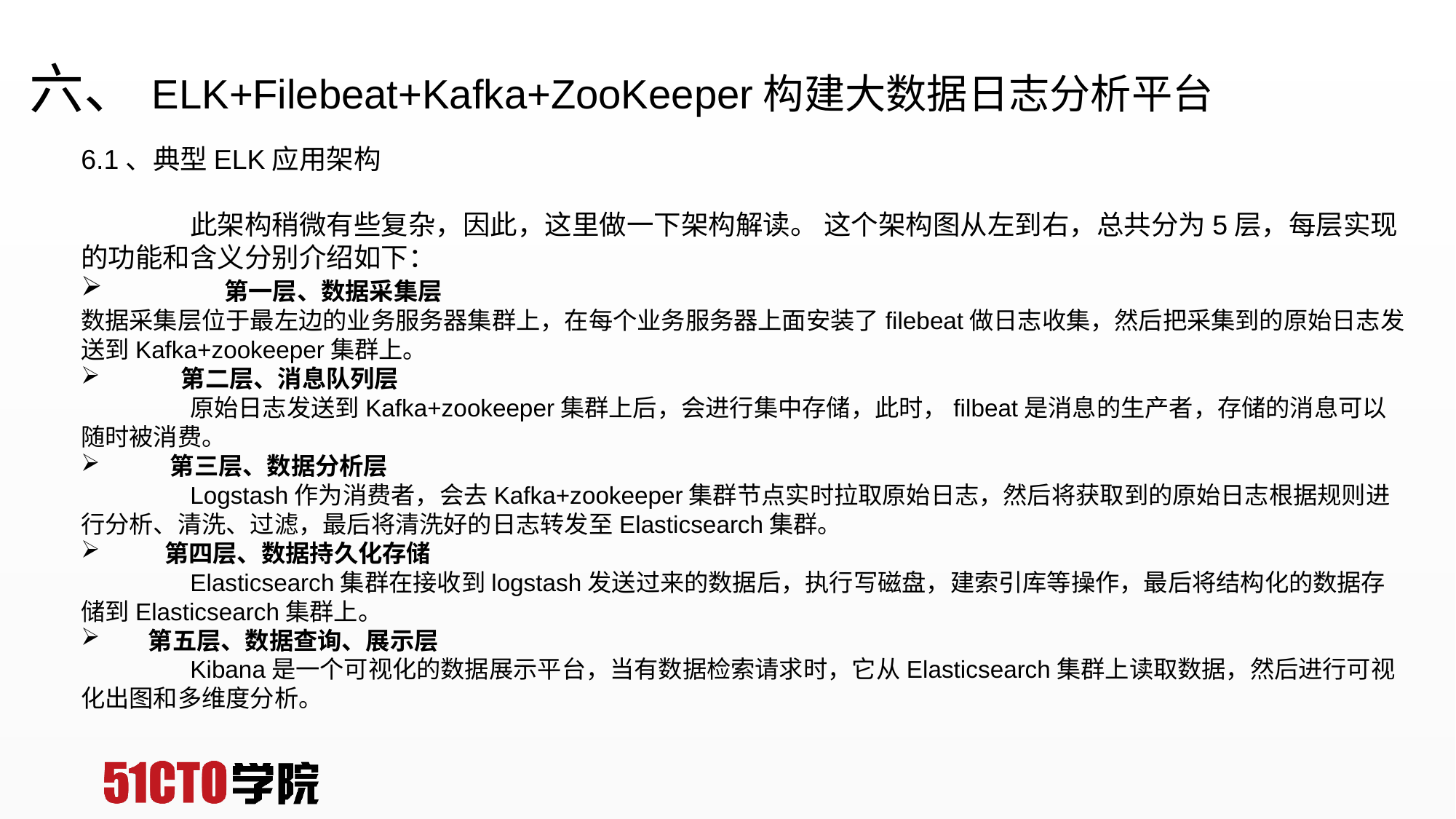

# 六、ELK+Filebeat+Kafka+ZooKeeper构建大数据日志分析平台
6.1、典型ELK应用架构

	此架构稍微有些复杂，因此，这里做一下架构解读。 这个架构图从左到右，总共分为5层，每层实现的功能和含义分别介绍如下：
	第一层、数据采集层
数据采集层位于最左边的业务服务器集群上，在每个业务服务器上面安装了filebeat做日志收集，然后把采集到的原始日志发送到Kafka+zookeeper集群上。
           第二层、消息队列层
	原始日志发送到Kafka+zookeeper集群上后，会进行集中存储，此时，filbeat是消息的生产者，存储的消息可以随时被消费。
         第三层、数据分析层
	Logstash作为消费者，会去Kafka+zookeeper集群节点实时拉取原始日志，然后将获取到的原始日志根据规则进行分析、清洗、过滤，最后将清洗好的日志转发至Elasticsearch集群。
        第四层、数据持久化存储
	Elasticsearch集群在接收到logstash发送过来的数据后，执行写磁盘，建索引库等操作，最后将结构化的数据存储到Elasticsearch集群上。
     第五层、数据查询、展示层
	Kibana是一个可视化的数据展示平台，当有数据检索请求时，它从Elasticsearch集群上读取数据，然后进行可视化出图和多维度分析。